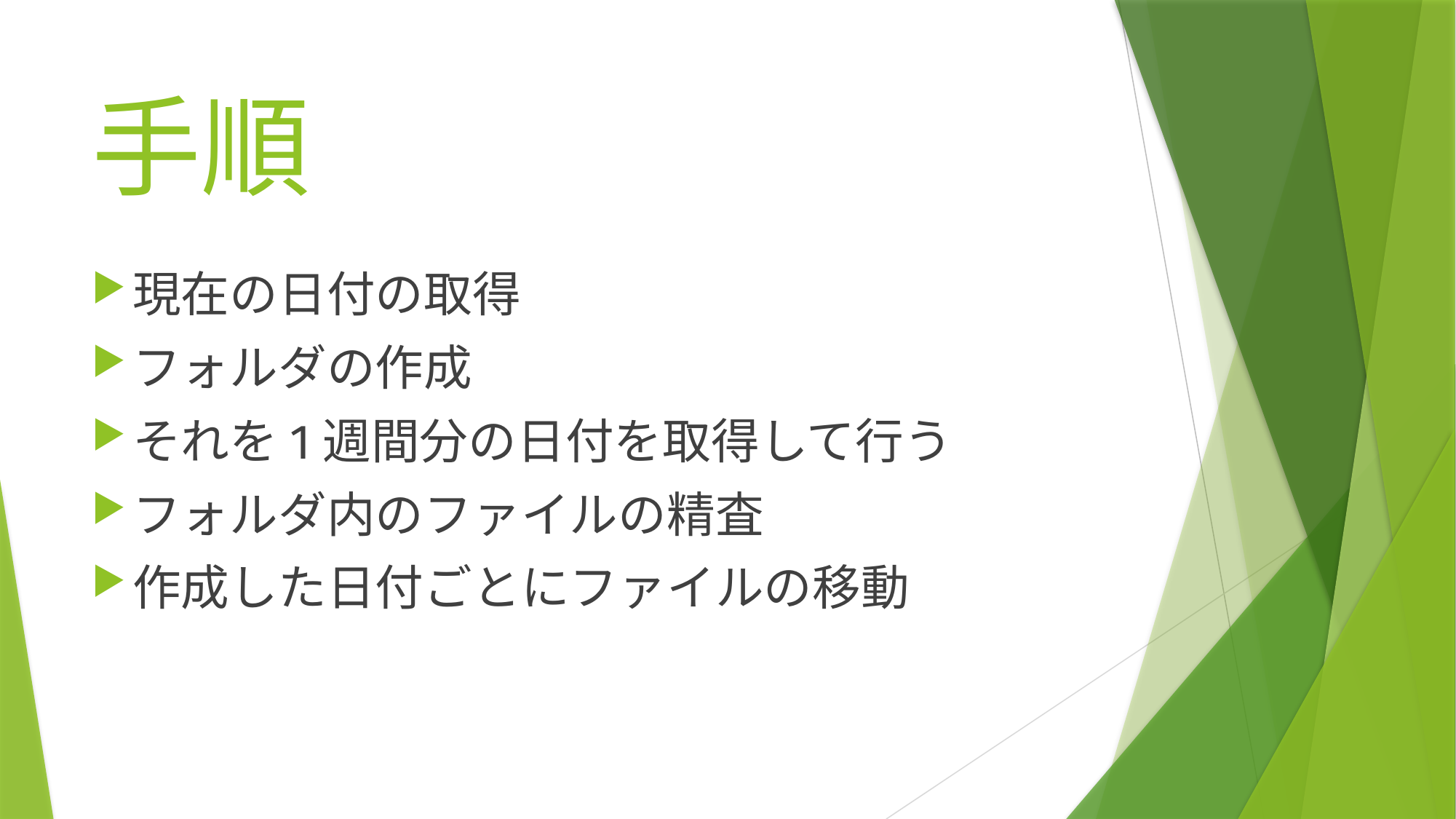

# 手順
現在の日付の取得
フォルダの作成
それを1週間分の日付を取得して行う
フォルダ内のファイルの精査
作成した日付ごとにファイルの移動